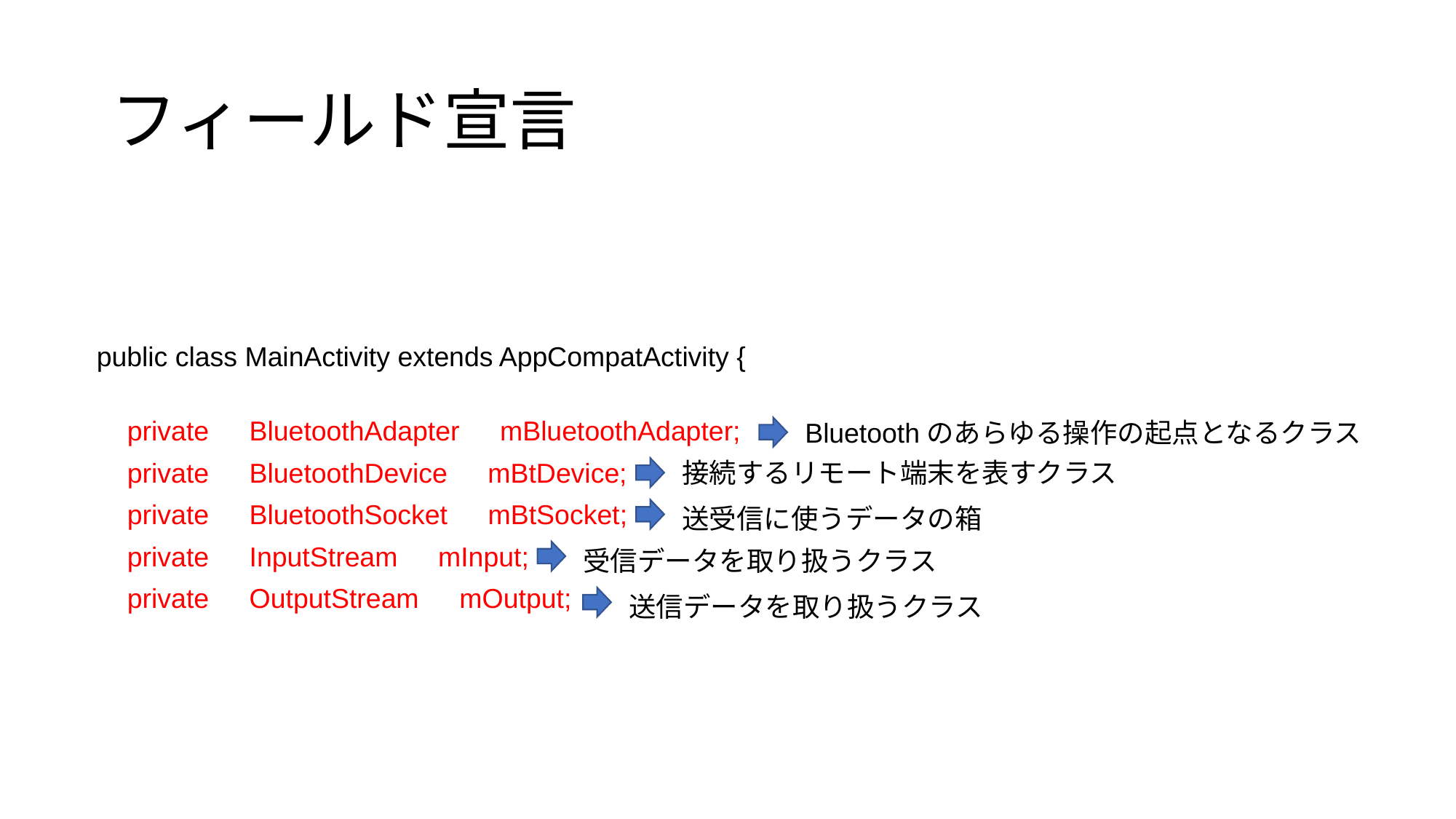

# フィールド宣言
public class MainActivity extends AppCompatActivity {

    private　BluetoothAdapter　mBluetoothAdapter;
    private　BluetoothDevice　mBtDevice;
    private　BluetoothSocket　mBtSocket;
    private　InputStream　mInput;
    private　OutputStream　mOutput;
Bluetoothのあらゆる操作の起点となるクラス

接続するリモート端末を表すクラス

送受信に使うデータの箱

受信データを取り扱うクラス

送信データを取り扱うクラス